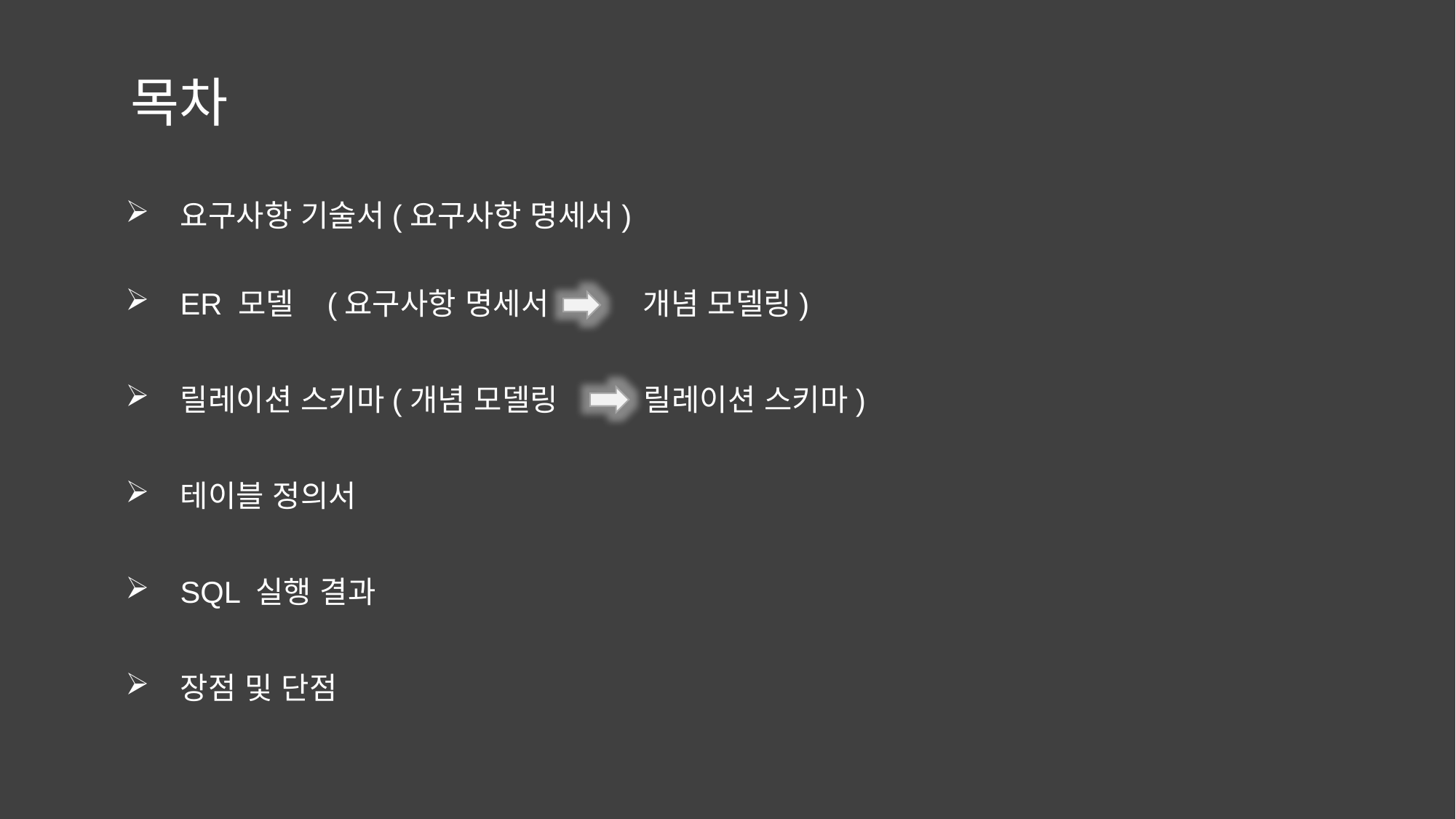

#
목차
요구사항 기술서(요구사항 명세서)

ER 모델   (요구사항 명세서           개념 모델링)

릴레이션 스키마(개념 모델링          릴레이션 스키마)

테이블 정의서

SQL 실행 결과

장점 및 단점